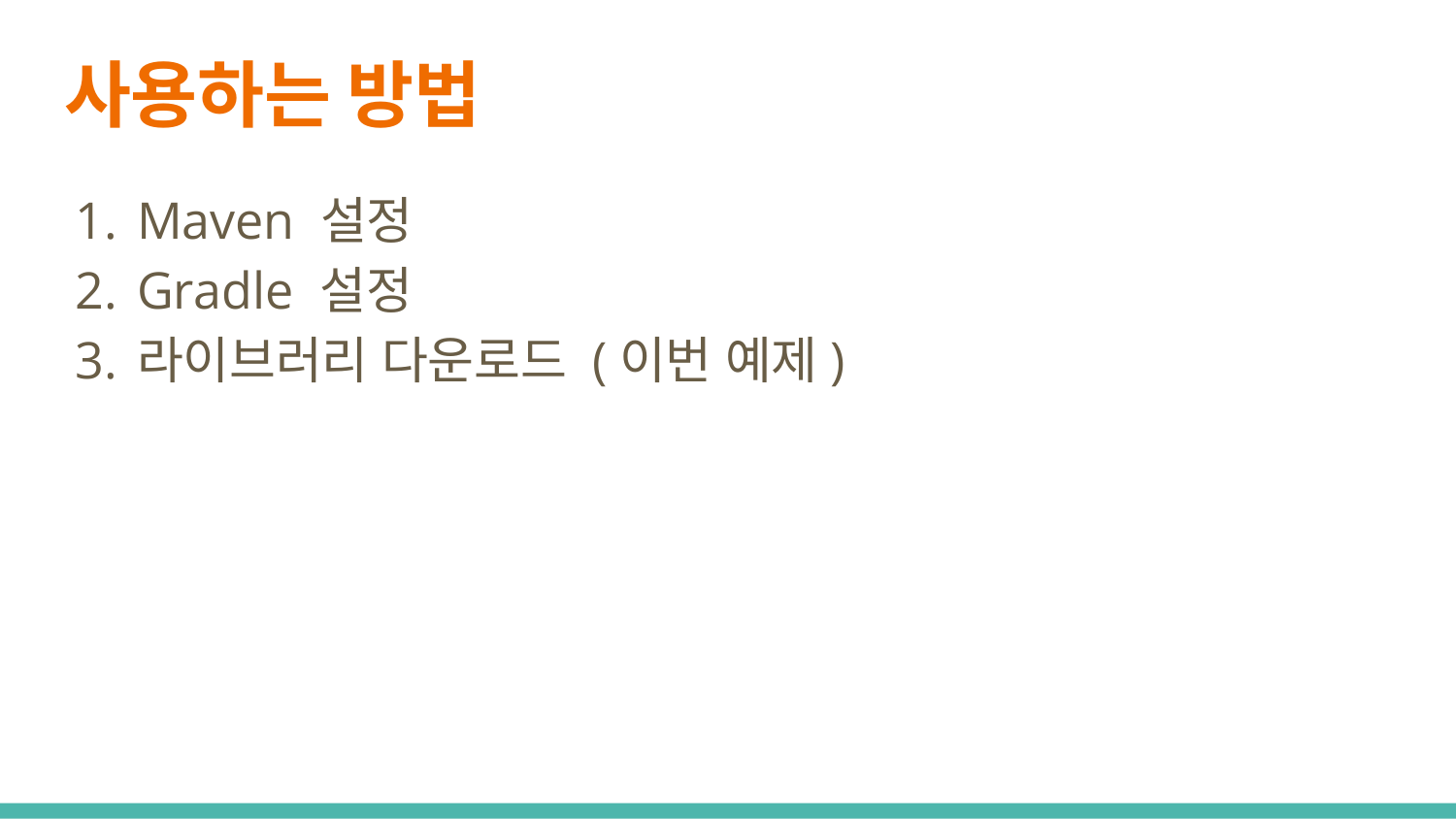

# 사용하는 방법
Maven 설정
Gradle 설정
라이브러리 다운로드 (이번 예제)